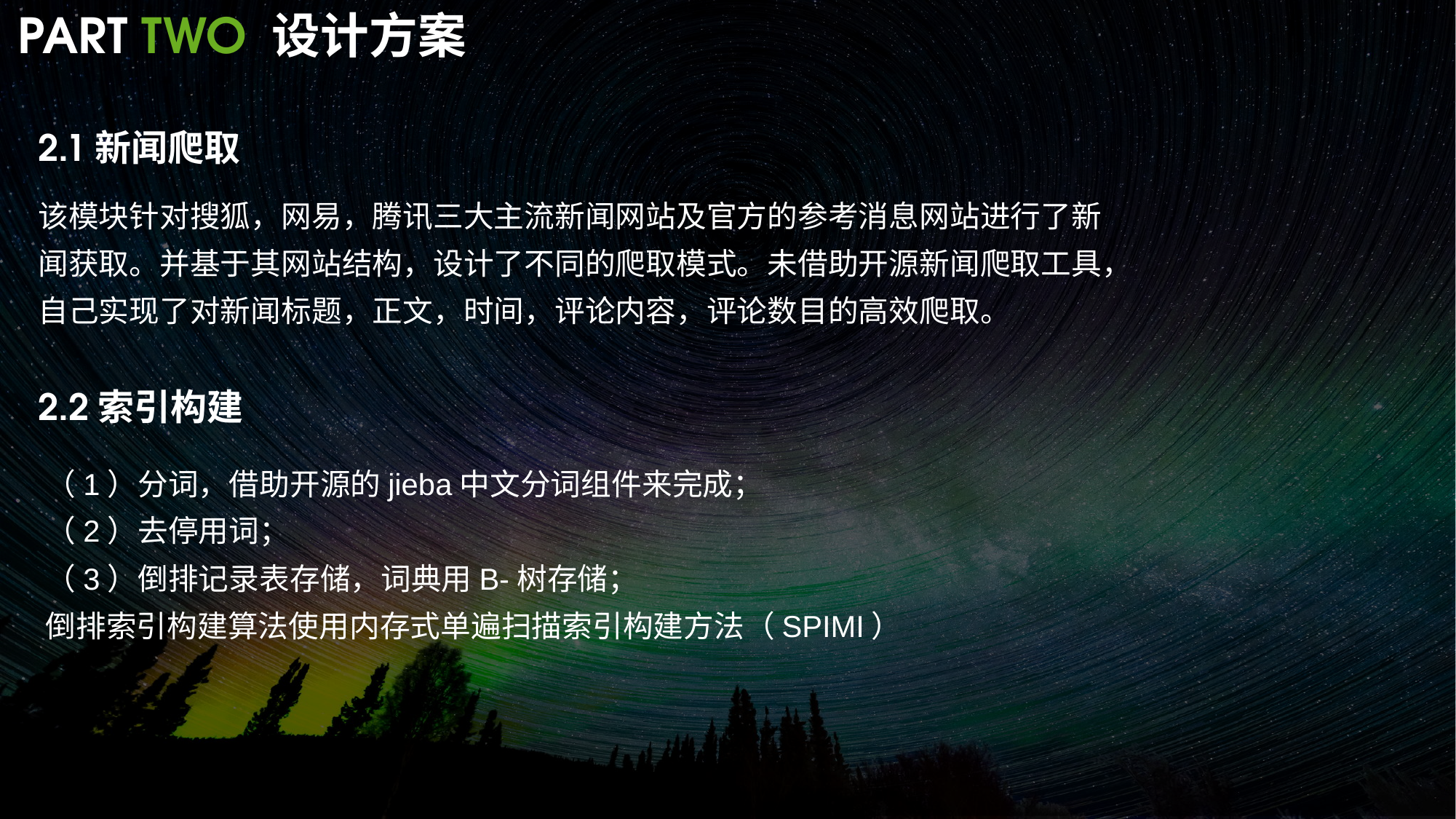

PART TWO 设计方案

2.1新闻爬取
该模块针对搜狐，网易，腾讯三大主流新闻网站及官方的参考消息网站进行了新闻获取。并基于其网站结构，设计了不同的爬取模式。未借助开源新闻爬取工具，自己实现了对新闻标题，正文，时间，评论内容，评论数目的高效爬取。
2.2索引构建
（1）分词，借助开源的jieba中文分词组件来完成；
（2）去停用词；
（3）倒排记录表存储，词典用B-树存储；
倒排索引构建算法使用内存式单遍扫描索引构建方法（SPIMI）